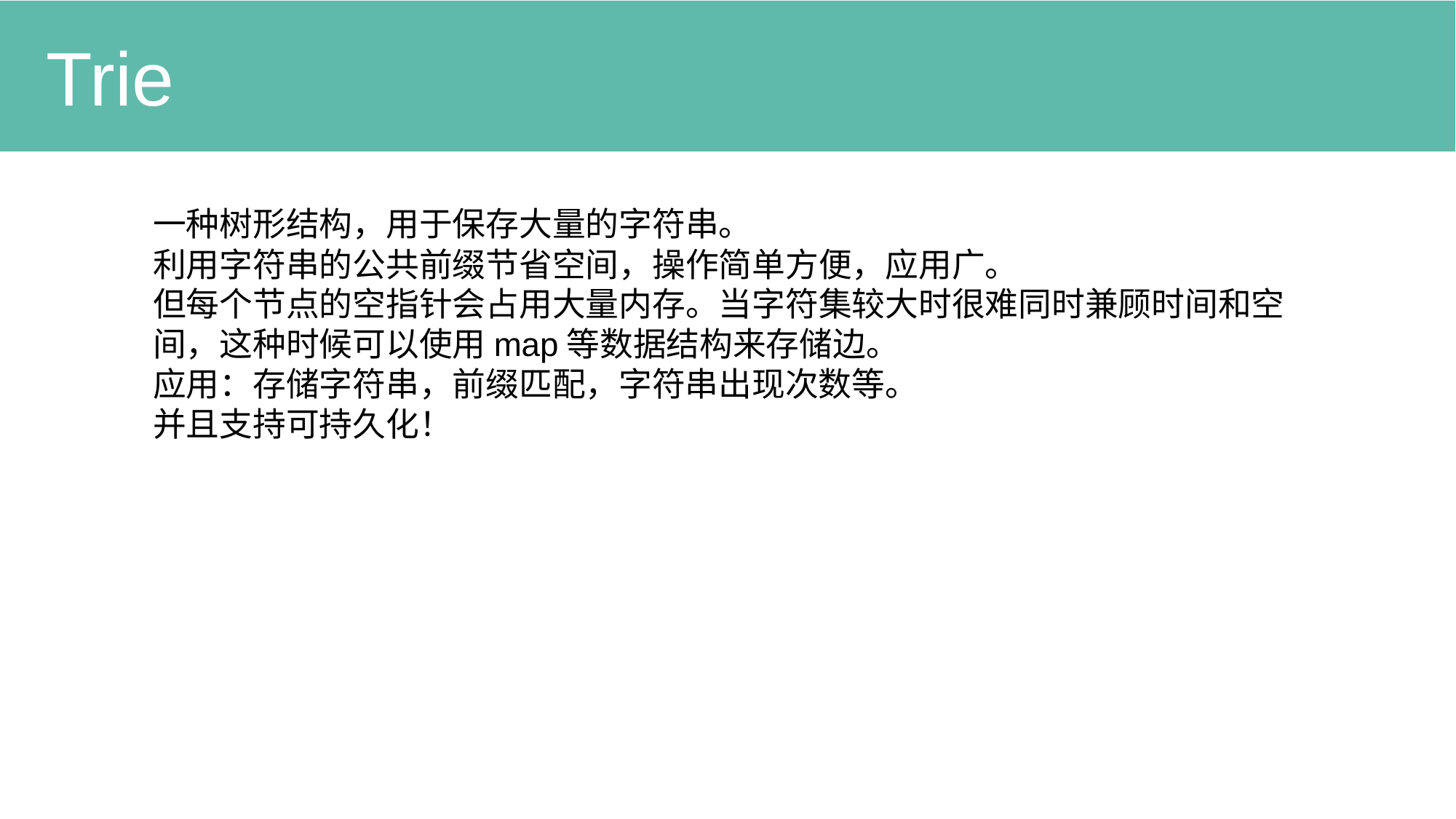

Trie
一种树形结构，用于保存大量的字符串。
利用字符串的公共前缀节省空间，操作简单方便，应用广。
但每个节点的空指针会占用大量内存。当字符集较大时很难同时兼顾时间和空间，这种时候可以使用map等数据结构来存储边。
应用：存储字符串，前缀匹配，字符串出现次数等。
并且支持可持久化！